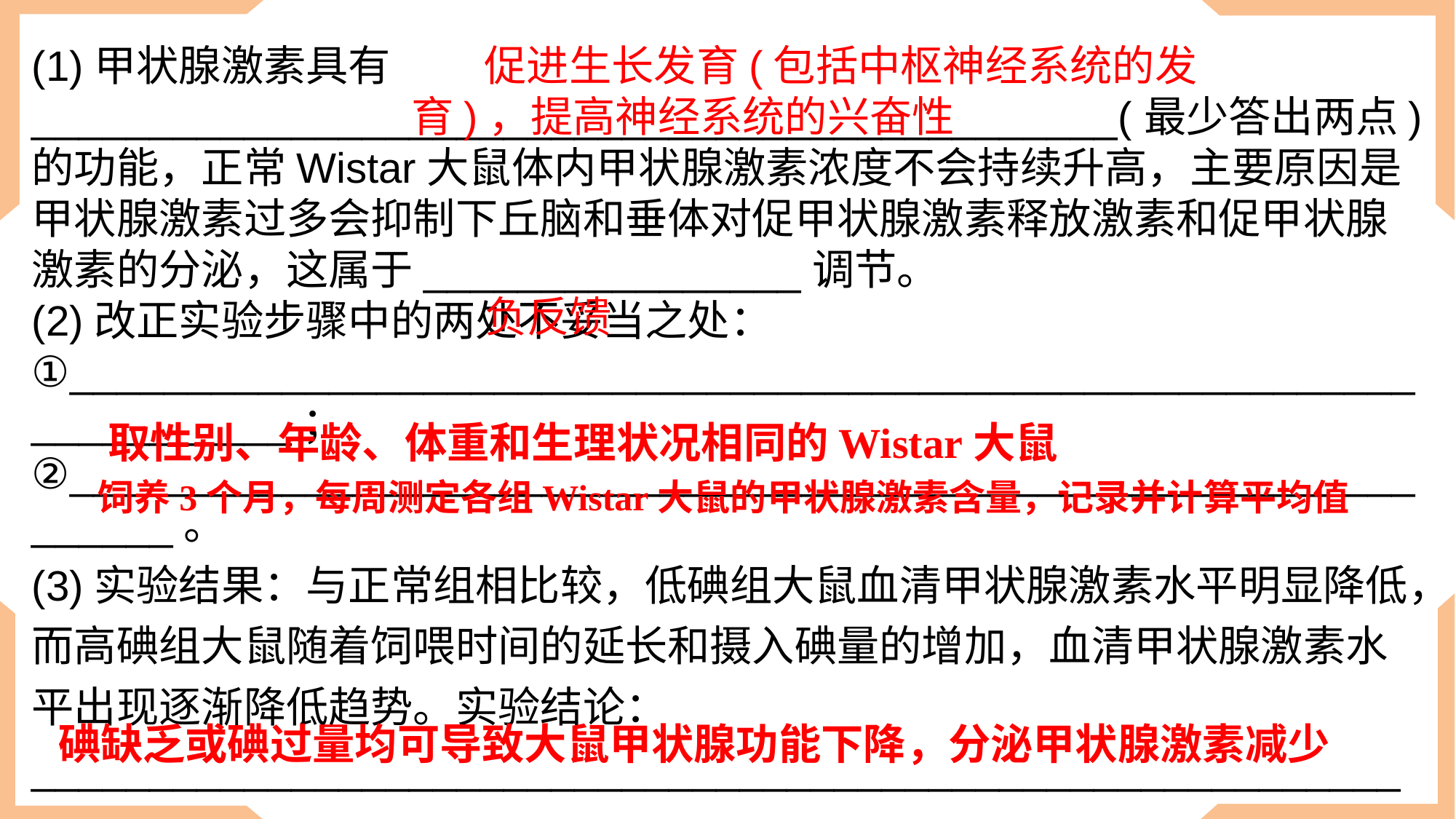

(1)甲状腺激素具有______________________________________________(最少答出两点)的功能，正常Wistar大鼠体内甲状腺激素浓度不会持续升高，主要原因是甲状腺激素过多会抑制下丘脑和垂体对促甲状腺激素释放激素和促甲状腺激素的分泌，这属于________________调节。(2)改正实验步骤中的两处不妥当之处：①____________________________________________________________________；②_______________________________________________________________。(3)实验结果：与正常组相比较，低碘组大鼠血清甲状腺激素水平明显降低，而高碘组大鼠随着饲喂时间的延长和摄入碘量的增加，血清甲状腺激素水平出现逐渐降低趋势。实验结论：_____________________________________________________________。
促进生长发育(包括中枢神经系统的发育)，提高神经系统的兴奋性
负反馈
取性别、年龄、体重和生理状况相同的Wistar大鼠
饲养3个月，每周测定各组Wistar大鼠的甲状腺激素含量，记录并计算平均值
碘缺乏或碘过量均可导致大鼠甲状腺功能下降，分泌甲状腺激素减少